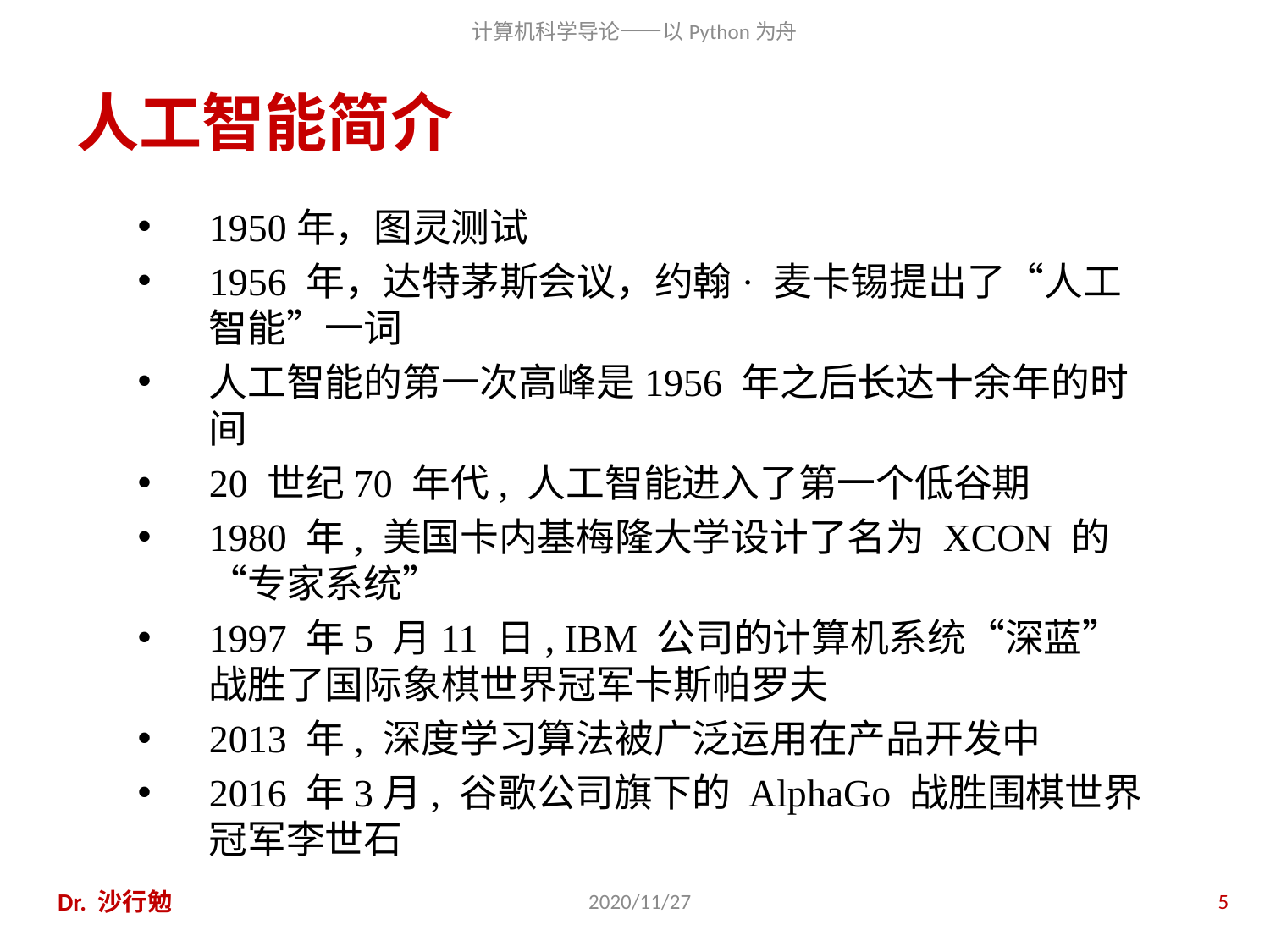

# 人工智能简介
1950年，图灵测试
1956 年，达特茅斯会议，约翰· 麦卡锡提出了“人工智能”一词
人工智能的第一次高峰是1956 年之后长达十余年的时间
20 世纪70 年代, 人工智能进入了第一个低谷期
1980 年, 美国卡内基梅隆大学设计了名为 XCON 的“专家系统”
1997 年5 月11 日, IBM 公司的计算机系统“深蓝”战胜了国际象棋世界冠军卡斯帕罗夫
2013 年, 深度学习算法被广泛运用在产品开发中
2016 年3月, 谷歌公司旗下的 AlphaGo 战胜围棋世界冠军李世石
Dr. 沙行勉
2020/11/27
5